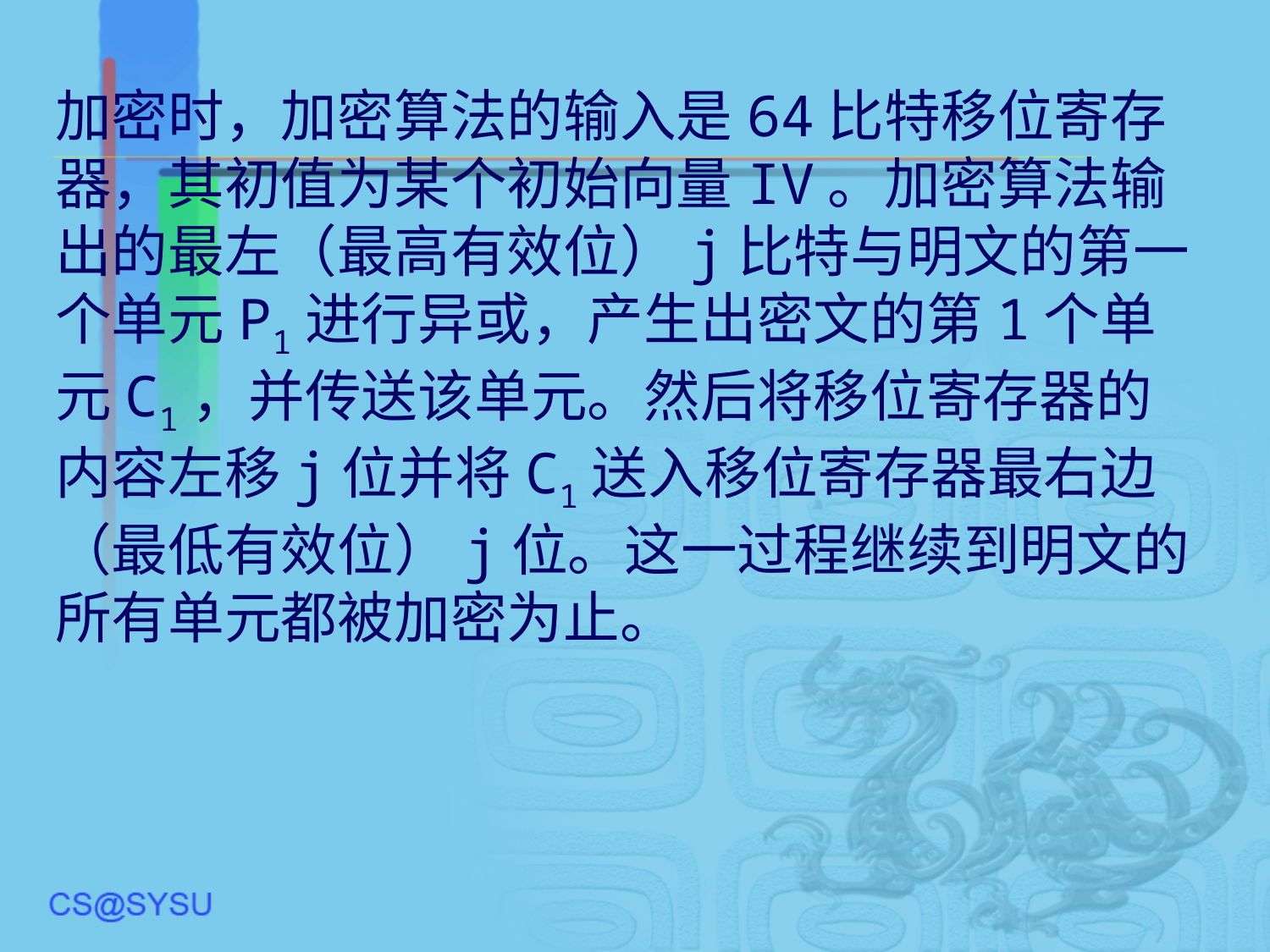

加密时，加密算法的输入是64比特移位寄存器，其初值为某个初始向量IV。加密算法输出的最左（最高有效位）j比特与明文的第一个单元P1进行异或，产生出密文的第1个单元C1，并传送该单元。然后将移位寄存器的内容左移j位并将C1送入移位寄存器最右边（最低有效位）j位。这一过程继续到明文的所有单元都被加密为止。